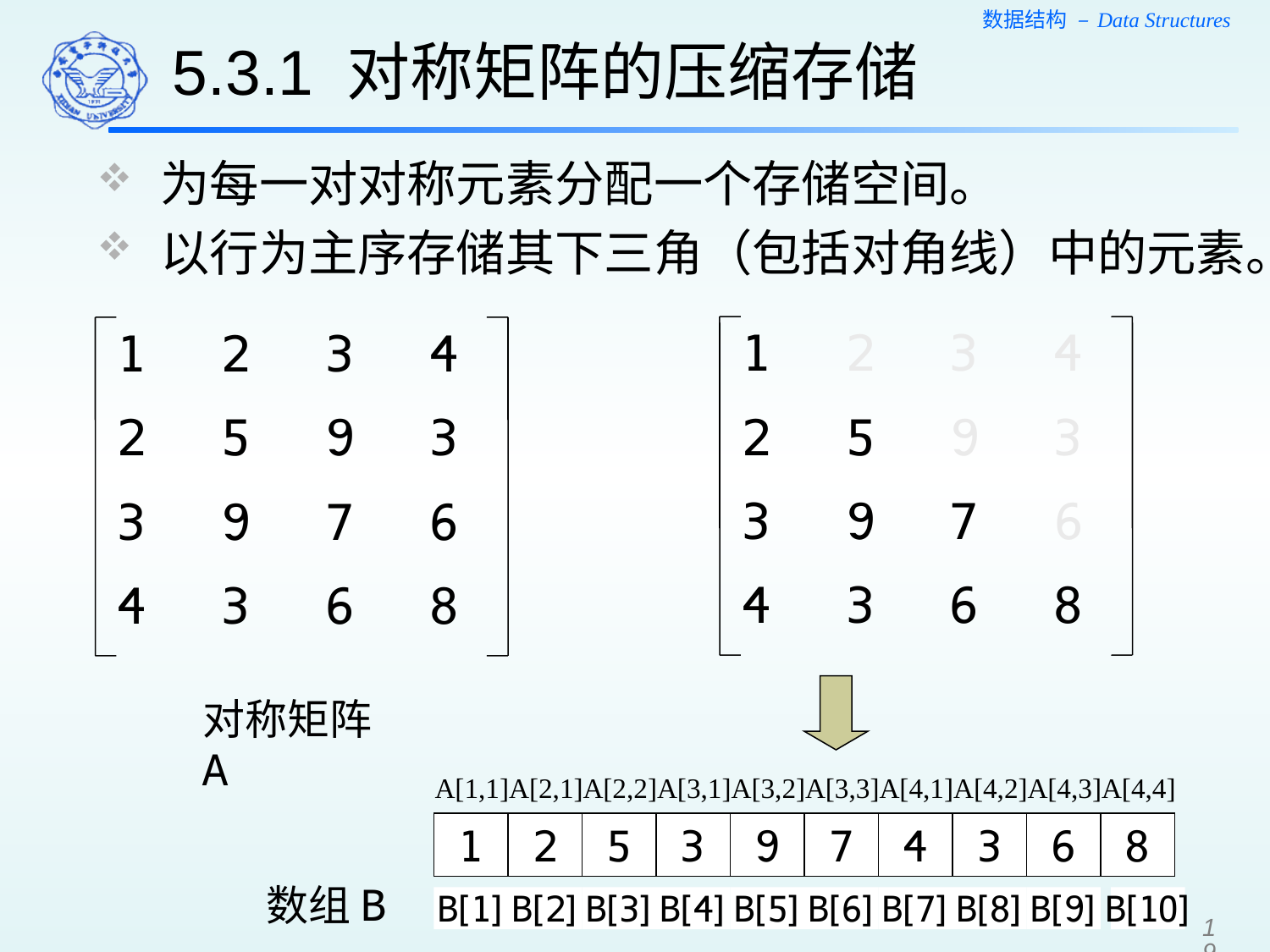

5.3.1 对称矩阵的压缩存储
为每一对对称元素分配一个存储空间。
以行为主序存储其下三角（包括对角线）中的元素。
1     2     3     4
2     5     9     3
3     9     7     6
4     3     6     8

1     2     3     4
2     5     9     3
3     9     7     6
4     3     6     8

对称矩阵A
A[1,1]
A[2,1]
A[2,2]
A[3,1]
A[3,2]
A[3,3]
A[4,1]
A[4,2]
A[4,3]
A[4,4]
1
2
5
3
9
7
4
3
6
8
数组B

B[1]
B[2]
B[3]
B[4]
B[5]
B[6]
B[7]
B[8]
B[9]
B[10]
19